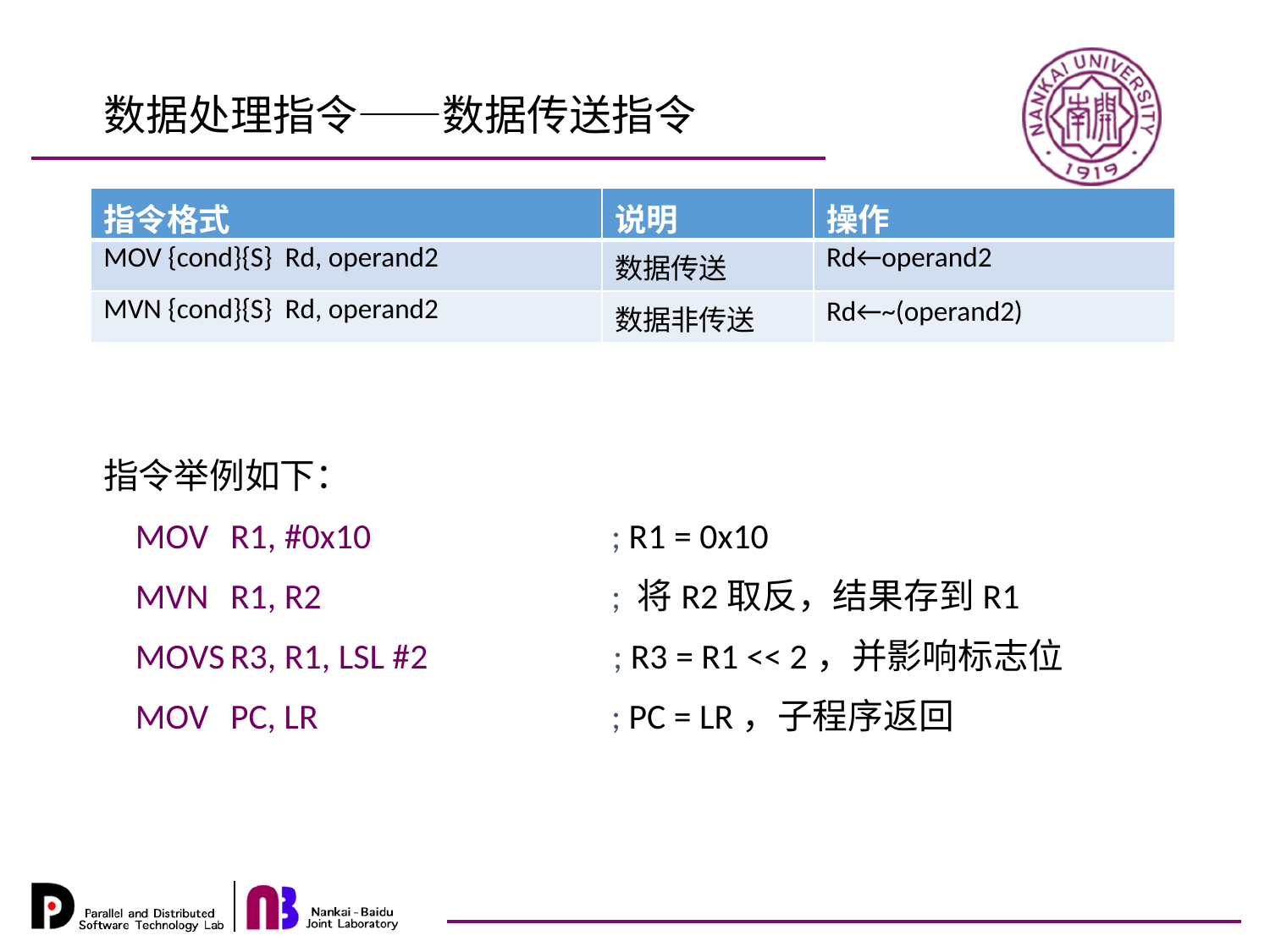

数据处理指令——数据传送指令
| 指令格式 | 说明 | 操作 |
| --- | --- | --- |
| MOV {cond}{S} Rd, operand2 | 数据传送 | Rd←operand2 |
| MVN {cond}{S} Rd, operand2 | 数据非传送 | Rd←~(operand2) |
指令举例如下：
    MOV	R1, #0x10		; R1 = 0x10
    MVN	R1, R2			; 将R2取反，结果存到R1
    MOVS	R3, R1, LSL #2	                ; R3 = R1 << 2，并影响标志位
    MOV	PC, LR			; PC = LR，子程序返回